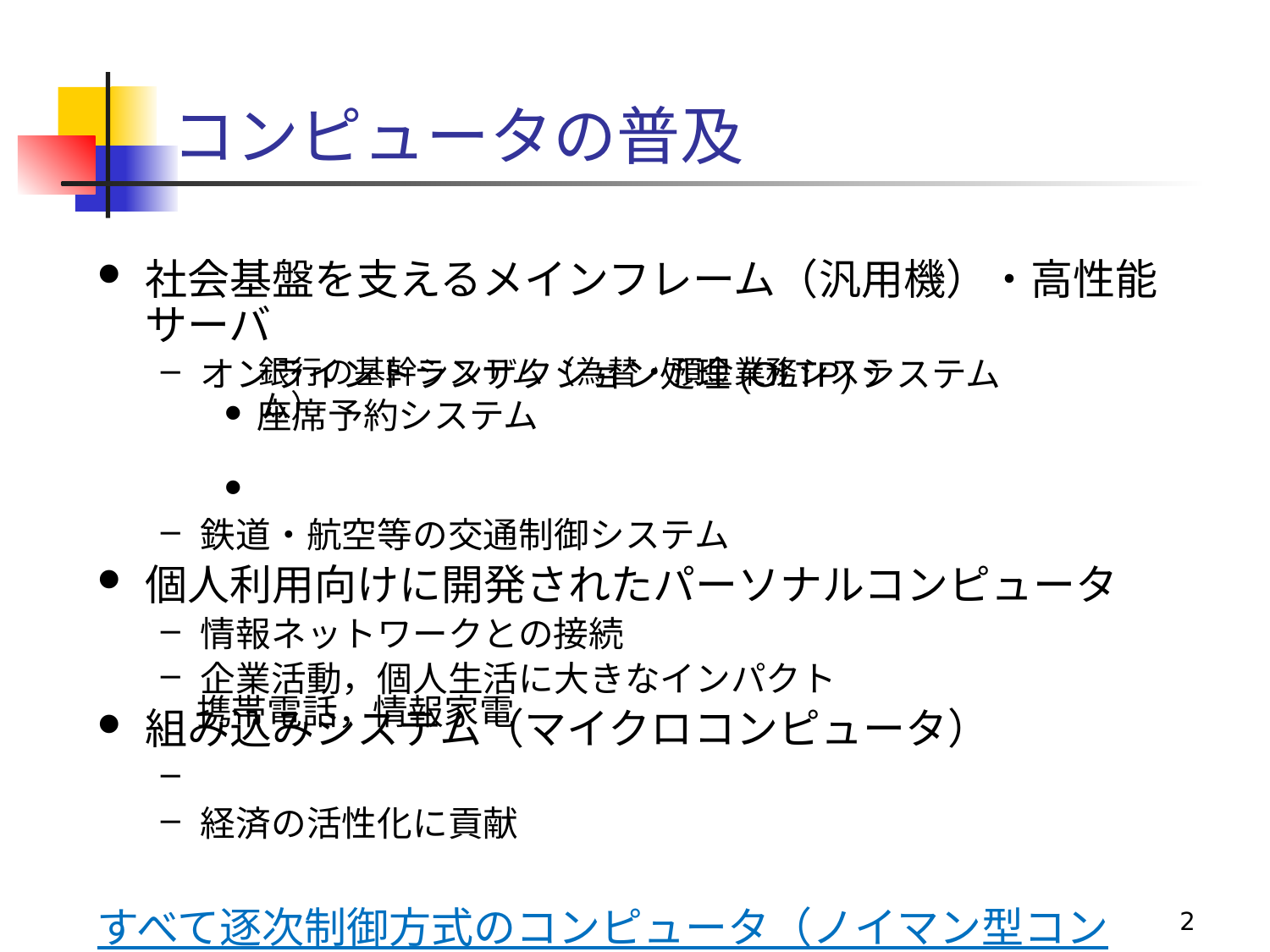

# コンピュータの普及
社会基盤を支えるメインフレーム（汎用機）・高性能サーバ
オンライントランザクション処理(OLTP)システム

鉄道・航空等の交通制御システム
個人利用向けに開発されたパーソナルコンピュータ
情報ネットワークとの接続
企業活動，個人生活に大きなインパクト
組み込みシステム（マイクロコンピュータ）

経済の活性化に貢献

すべて逐次制御方式のコンピュータ（ノイマン型コンピュータ）
銀行の基幹システム（為替・預金業務システム）
座席予約システム
携帯電話，情報家電
2